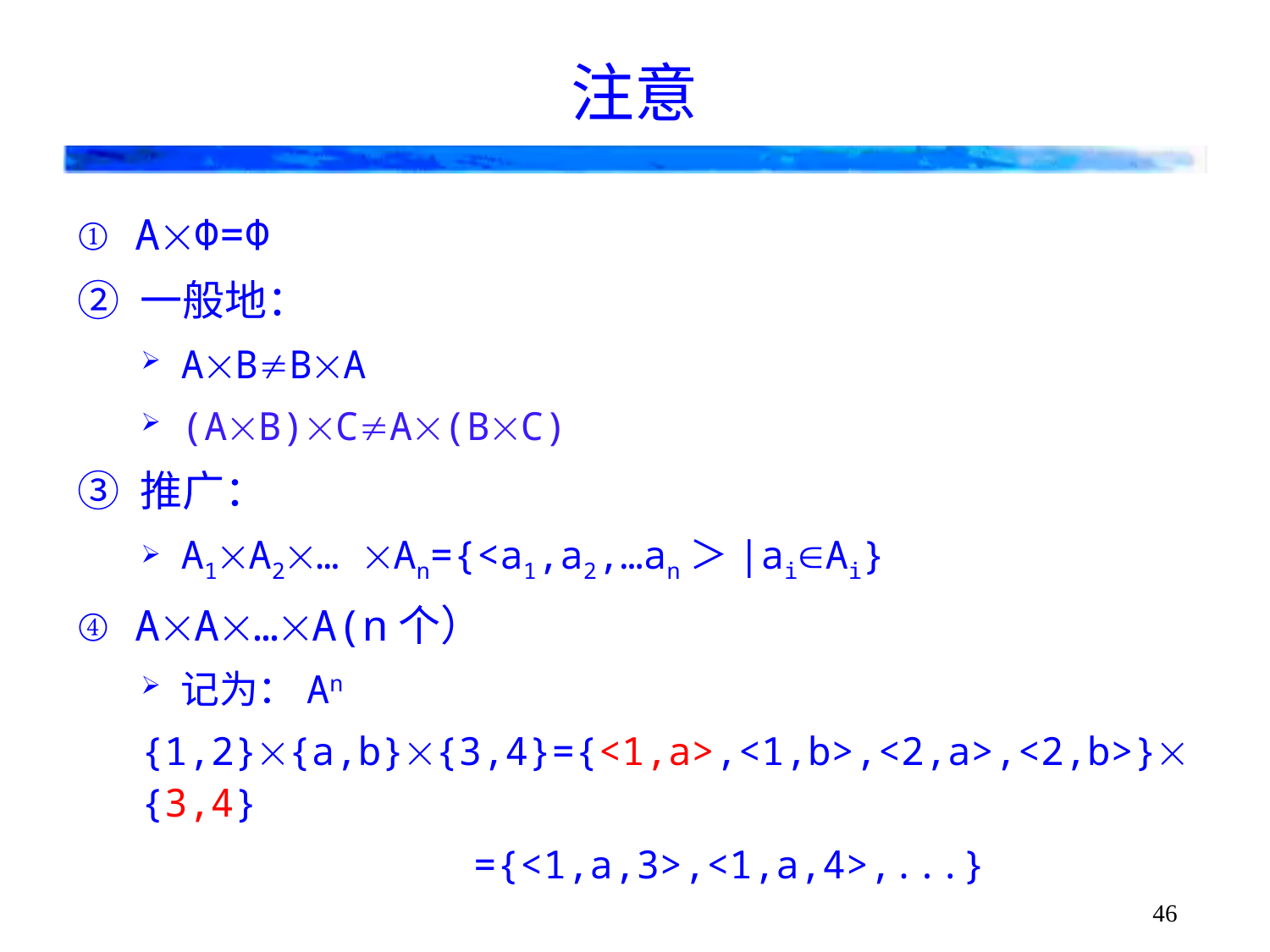

# 注意
① A×Φ=Φ
② 一般地：
A×B≠B×A
(A×B)×C≠A×(B×C)
③ 推广：
A1×A2×… ×An={<a1,a2,…an＞|ai∈Ai}
④ A×A×…×A(n个）
记为：An
{1,2}×{a,b}×{3,4}={<1,a>,<1,b>,<2,a>,<2,b>}×{3,4}
={<1,a,3>,<1,a,4>,...}

46